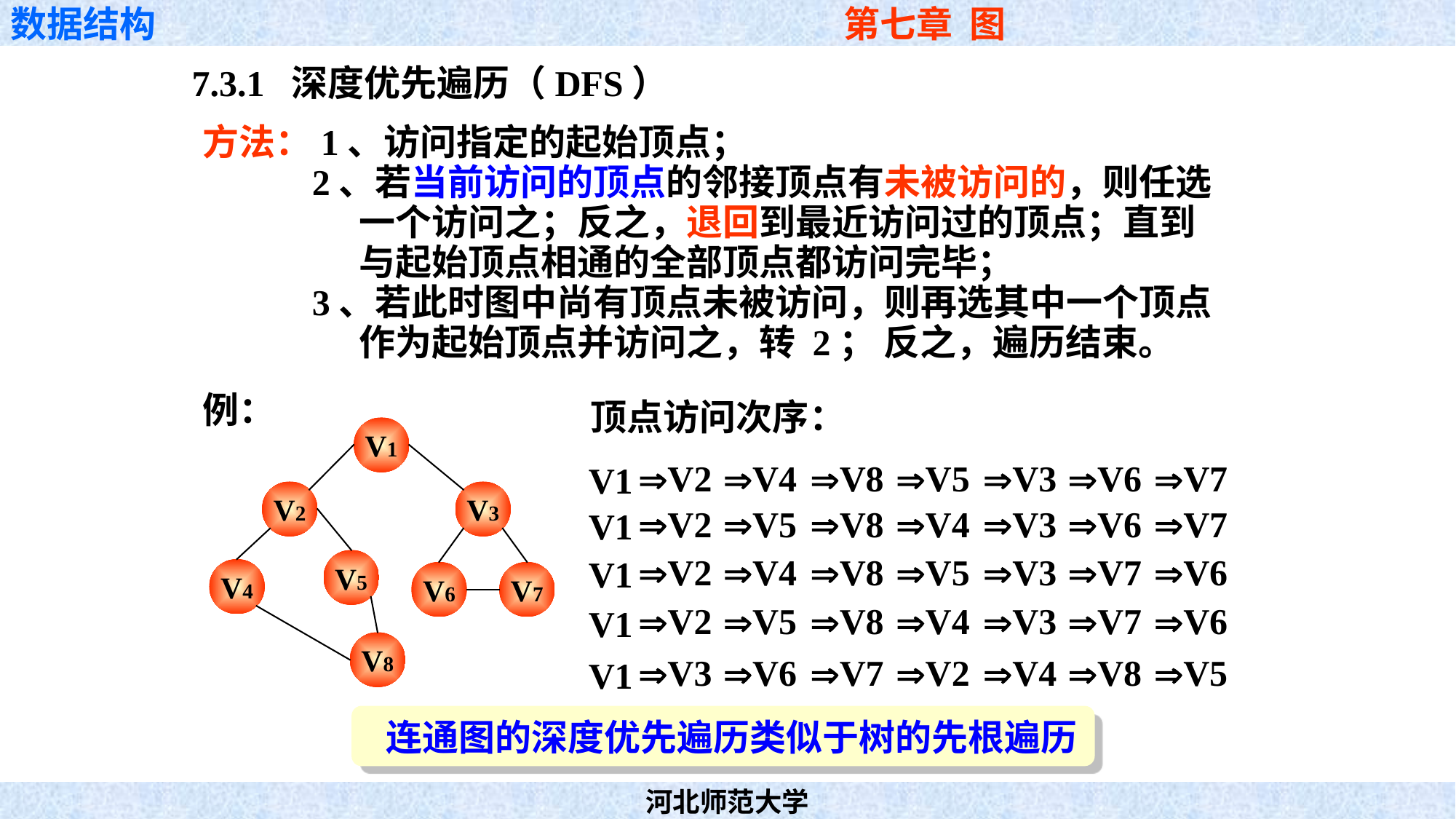

7.3.1  深度优先遍历（DFS）
方法：1、访问指定的起始顶点；
            2、若当前访问的顶点的邻接顶点有未被访问的，则任选
                  一个访问之；反之，退回到最近访问过的顶点；直到
                  与起始顶点相通的全部顶点都访问完毕；
            3、若此时图中尚有顶点未被访问，则再选其中一个顶点
                  作为起始顶点并访问之，转 2； 反之，遍历结束。
例：
顶点访问次序：
V1
V2
V3
V5
V4
V6
V7
V8
⇒V2
⇒V4
⇒V8
⇒V5
⇒V3
⇒V6
⇒V7
V1
⇒V2
⇒V5
⇒V8
⇒V4
⇒V3
⇒V6
⇒V7
V1
⇒V2
⇒V4
⇒V8
⇒V5
⇒V3
⇒V7
⇒V6
V1
⇒V2
⇒V5
⇒V8
⇒V4
⇒V3
⇒V7
⇒V6
V1
⇒V3
⇒V6
⇒V7
⇒V2
⇒V4
⇒V8
⇒V5
V1
 连通图的深度优先遍历类似于树的先根遍历